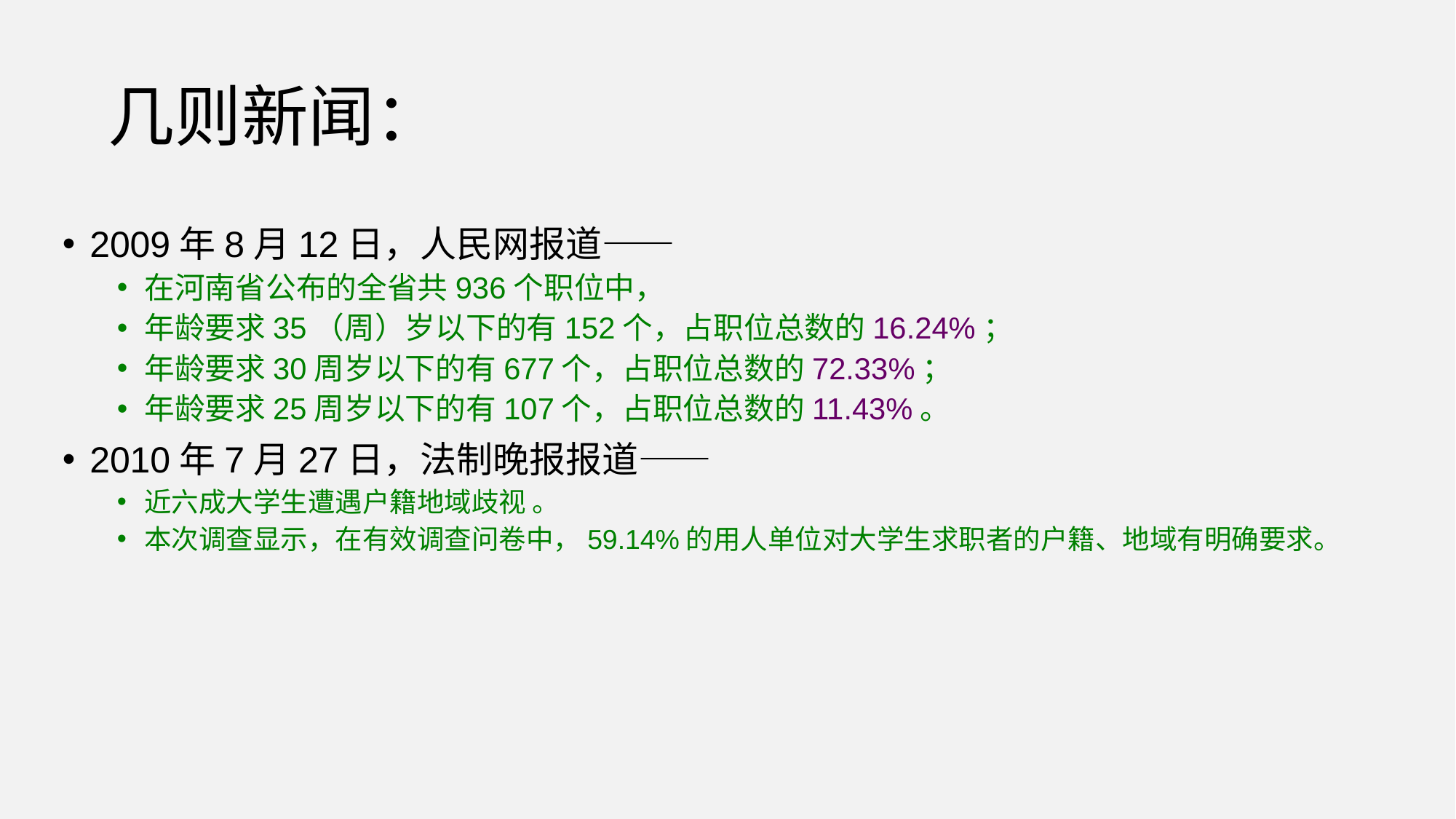

# 几则新闻：
2009年8月12日，人民网报道——
在河南省公布的全省共936个职位中，
年龄要求35（周）岁以下的有152个，占职位总数的16.24%；
年龄要求30周岁以下的有677个，占职位总数的72.33%；
年龄要求25周岁以下的有107个，占职位总数的11.43%。
2010年7月27日，法制晚报报道——
近六成大学生遭遇户籍地域歧视 。
本次调查显示，在有效调查问卷中，59.14%的用人单位对大学生求职者的户籍、地域有明确要求。